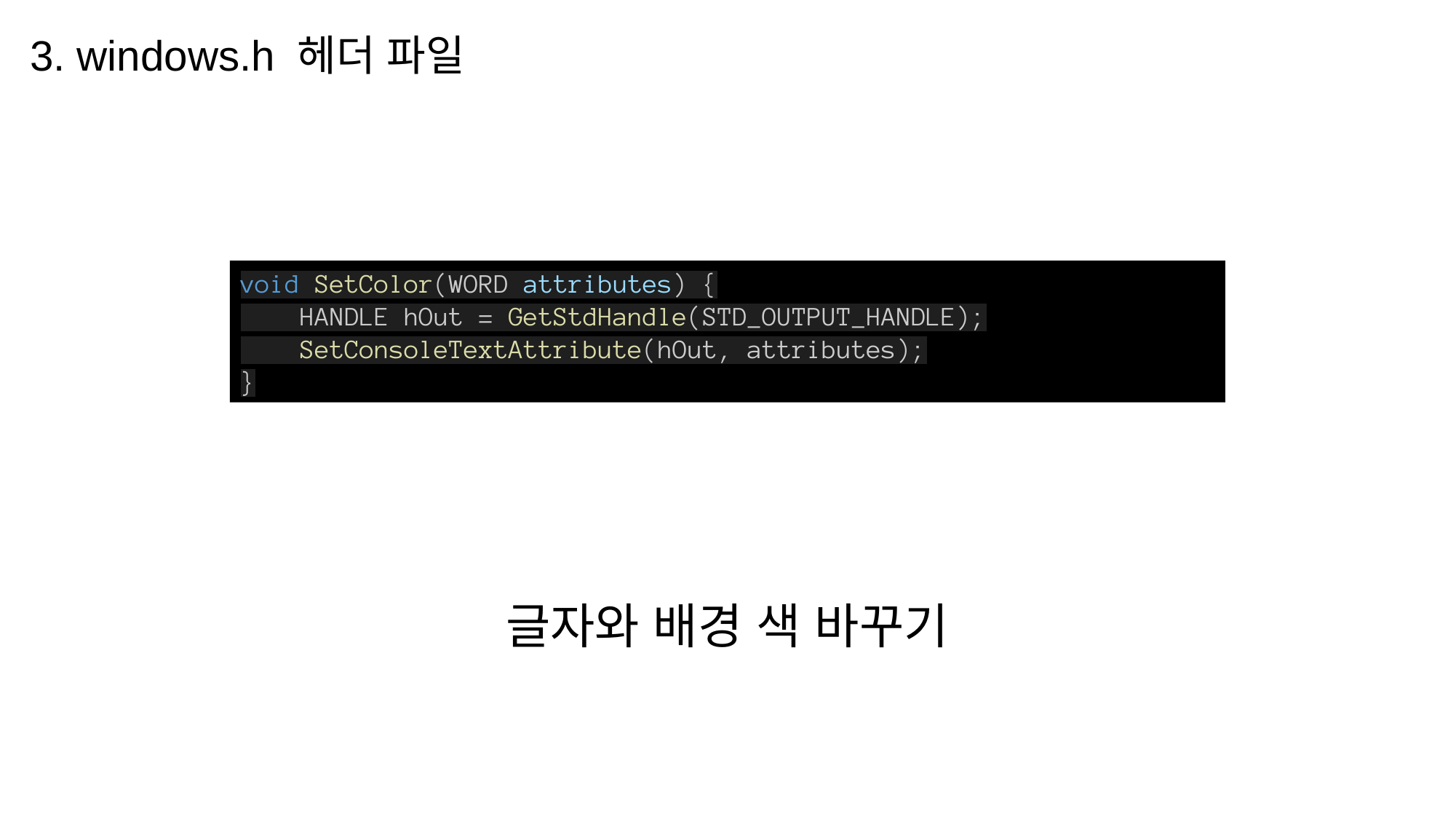

3. windows.h 헤더 파일
void SetColor(WORD attributes) {
    HANDLE hOut = GetStdHandle(STD_OUTPUT_HANDLE);
    SetConsoleTextAttribute(hOut, attributes);
}
글자와 배경 색 바꾸기